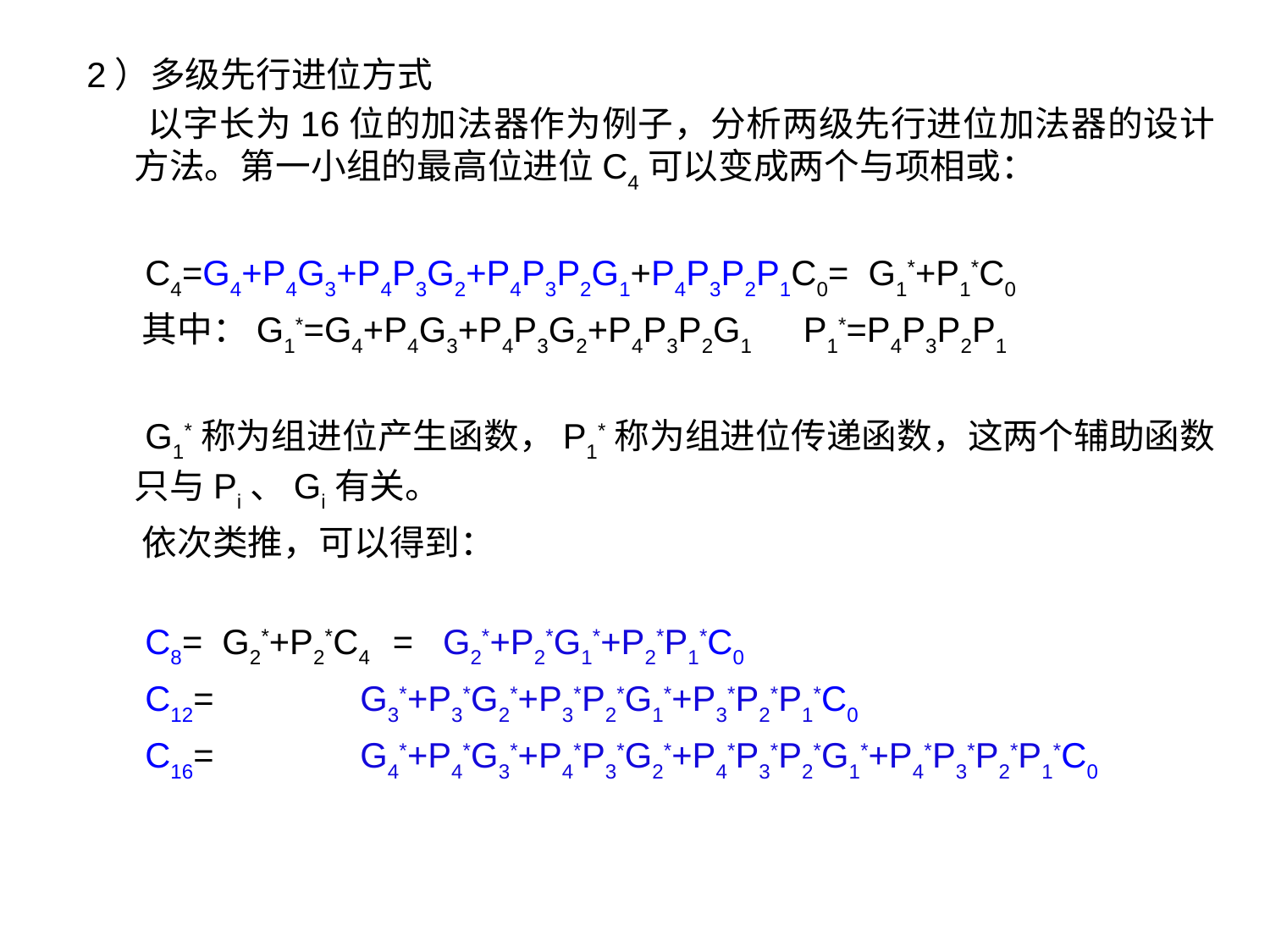

2）多级先行进位方式
      以字长为16位的加法器作为例子，分析两级先行进位加法器的设计方法。第一小组的最高位进位C4可以变成两个与项相或：

      C4=G4+P4G3+P4P3G2+P4P3P2G1+P4P3P2P1C0=  G1*+P1*C0
      其中：G1*=G4+P4G3+P4P3G2+P4P3P2G1         P1*=P4P3P2P1

      G1*称为组进位产生函数，P1*称为组进位传递函数，这两个辅助函数只与Pi、Gi有关。
      依次类推，可以得到：

      C8=  G2*+P2*C4    =   G2*+P2*G1*+P2*P1*C0
      C12=               G3*+P3*G2*+P3*P2*G1*+P3*P2*P1*C0
      C16=               G4*+P4*G3*+P4*P3*G2*+P4*P3*P2*G1*+P4*P3*P2*P1*C0